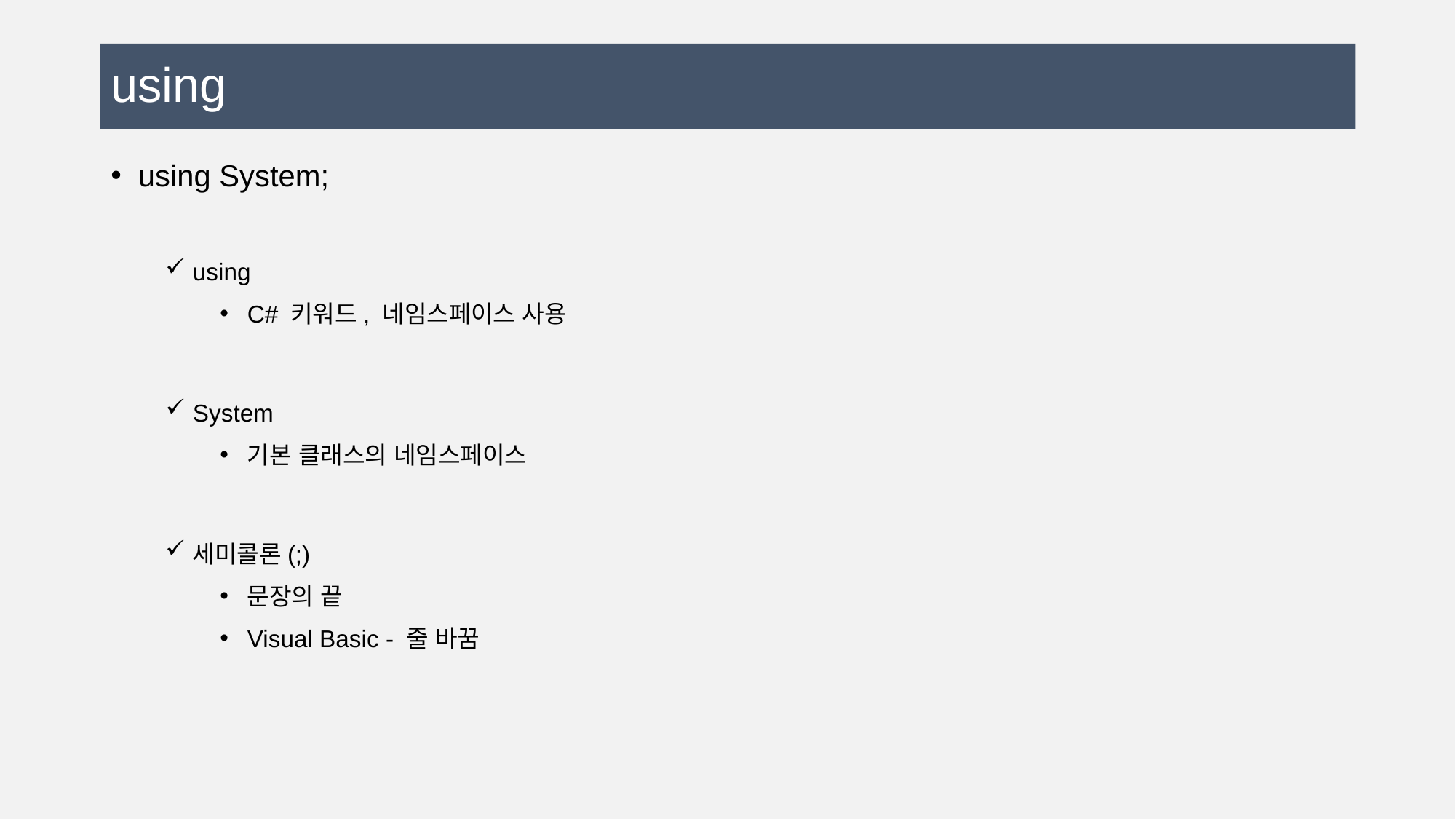

# using
using System;

using
C# 키워드, 네임스페이스 사용

System
기본 클래스의 네임스페이스

세미콜론(;)
문장의 끝
Visual Basic - 줄 바꿈